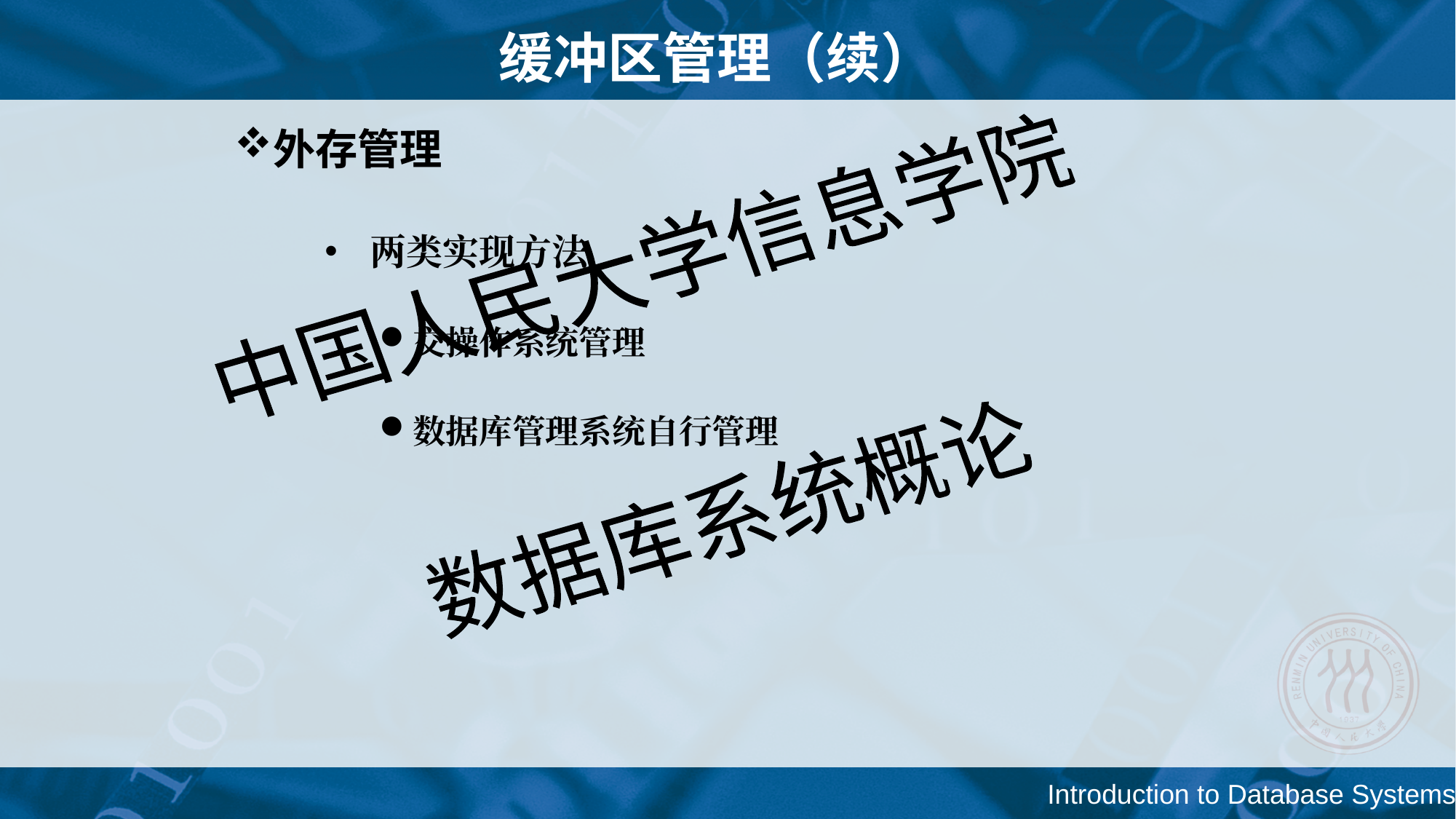

缓冲区管理（续）
外存管理
 两类实现方法
交操作系统管理
数据库管理系统自行管理